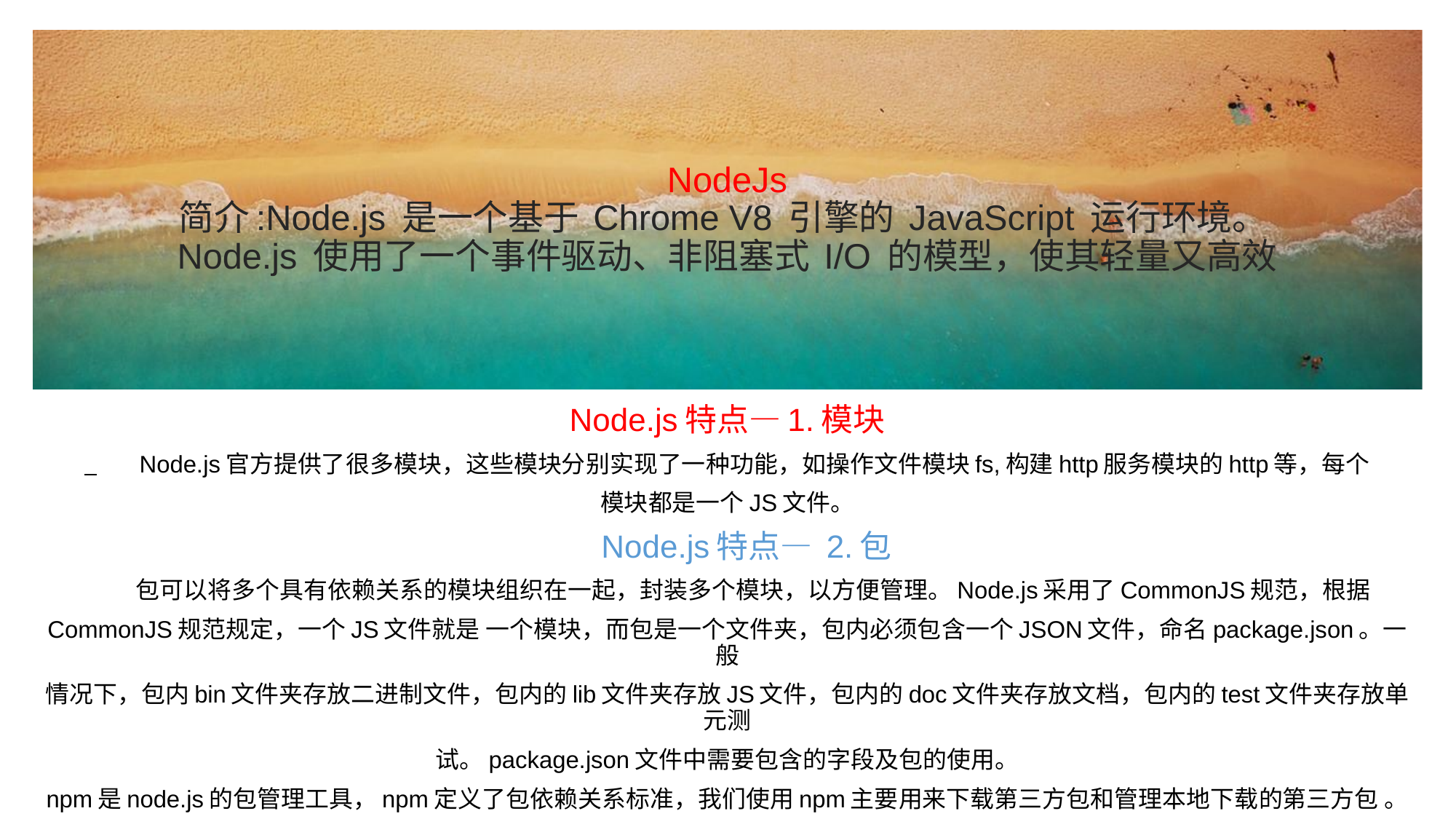

# NodeJs 简介:Node.js 是一个基于 Chrome V8 引擎的 JavaScript 运行环境。 Node.js 使用了一个事件驱动、非阻塞式 I/O 的模型，使其轻量又高效
Node.js特点—1.模块
         Node.js官方提供了很多模块，这些模块分别实现了一种功能，如操作文件模块fs,构建http服务模块的http等，每个
模块都是一个JS文件。
     Node.js特点— 2.包
          包可以将多个具有依赖关系的模块组织在一起，封装多个模块，以方便管理。Node.js采用了CommonJS规范，根据
CommonJS规范规定，一个JS文件就是 一个模块，而包是一个文件夹，包内必须包含一个JSON文件，命名package.json。一般
情况下，包内bin文件夹存放二进制文件，包内的lib文件夹存放JS文件，包内的doc文件夹存放文档，包内的test文件夹存放单元测
试。package.json文件中需要包含的字段及包的使用。
npm是node.js的包管理工具，npm定义了包依赖关系标准，我们使用npm主要用来下载第三方包和管理本地下载的第三方包 。